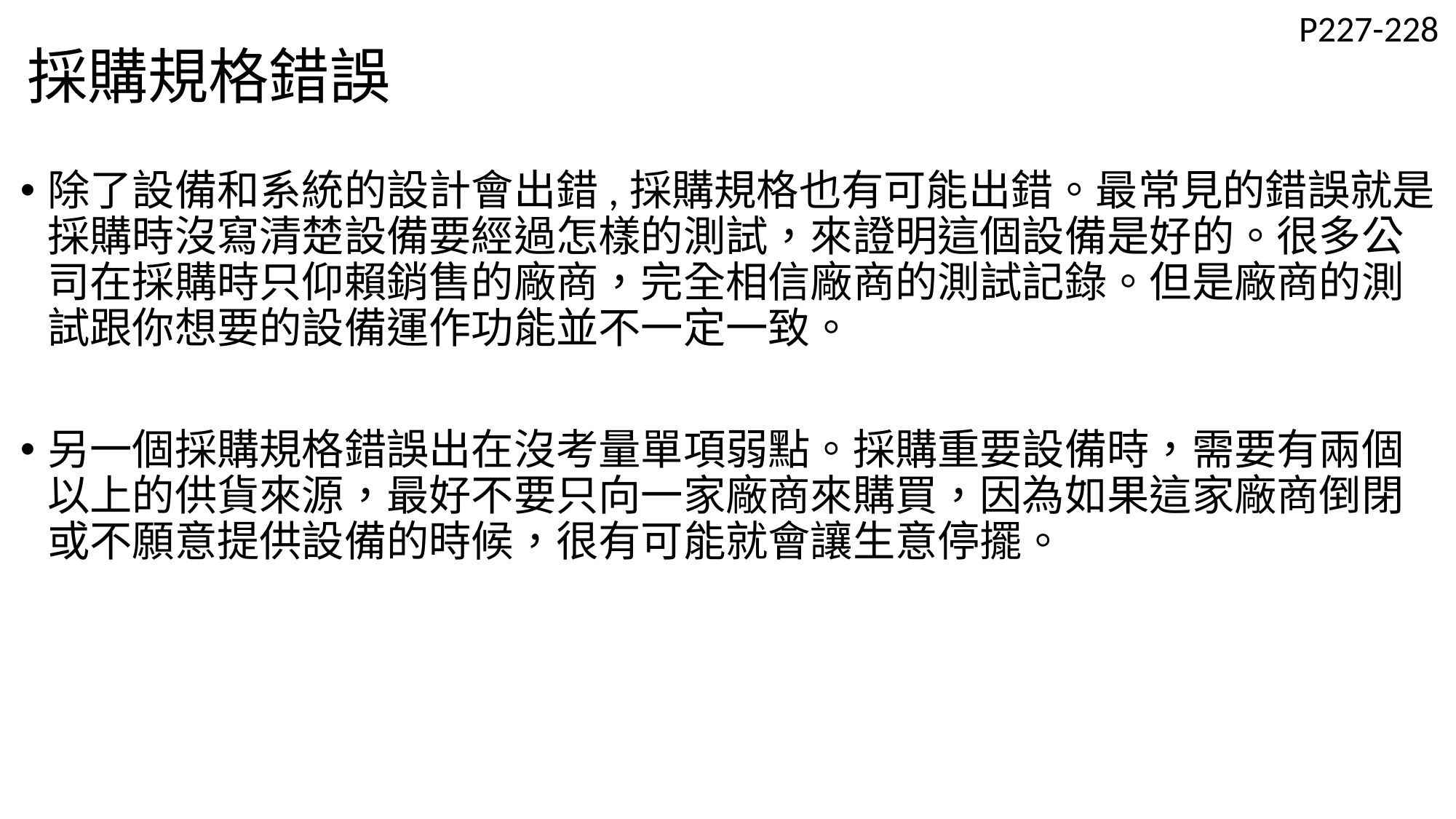

# 採購規格錯誤
P227-228
除了設備和系統的設計會出錯,採購規格也有可能出錯。最常見的錯誤就是採購時沒寫清楚設備要經過怎樣的測試，來證明這個設備是好的。很多公司在採購時只仰賴銷售的廠商，完全相信廠商的測試記錄。但是廠商的測試跟你想要的設備運作功能並不一定一致。

另一個採購規格錯誤出在沒考量單項弱點。採購重要設備時，需要有兩個以上的供貨來源，最好不要只向一家廠商來購買，因為如果這家廠商倒閉或不願意提供設備的時候，很有可能就會讓生意停擺。